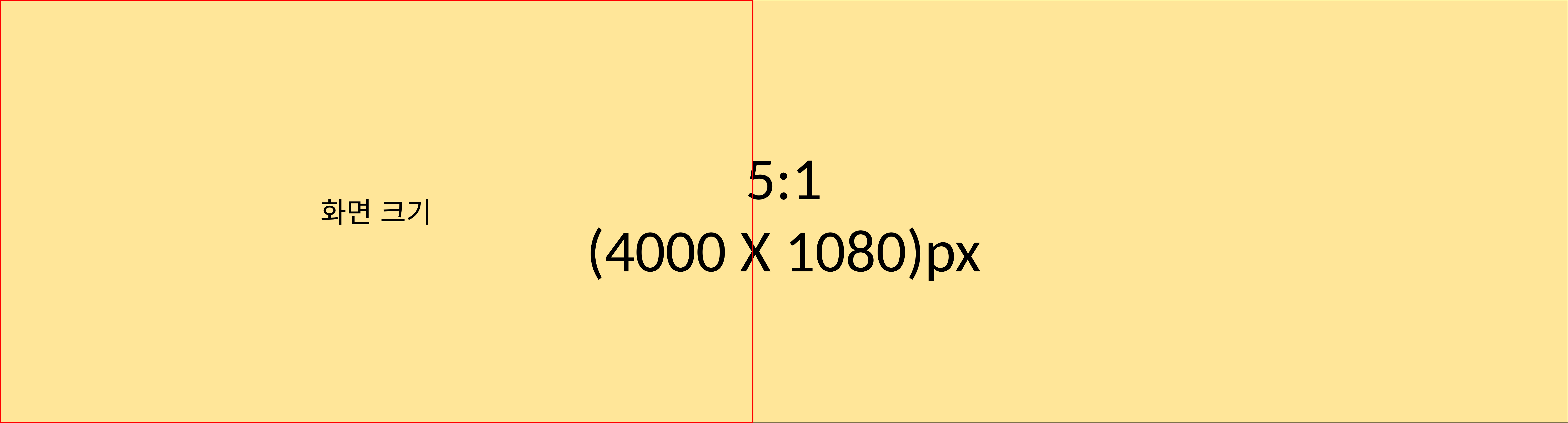

5:1
(4000 X 1080)px
화면 크기
1480
4000
16 x 8
(800 x 400)px
16 x 8
(800 x 400)px
16 x 8
(800 x 400)px
16 x 8
(800 x 400)px